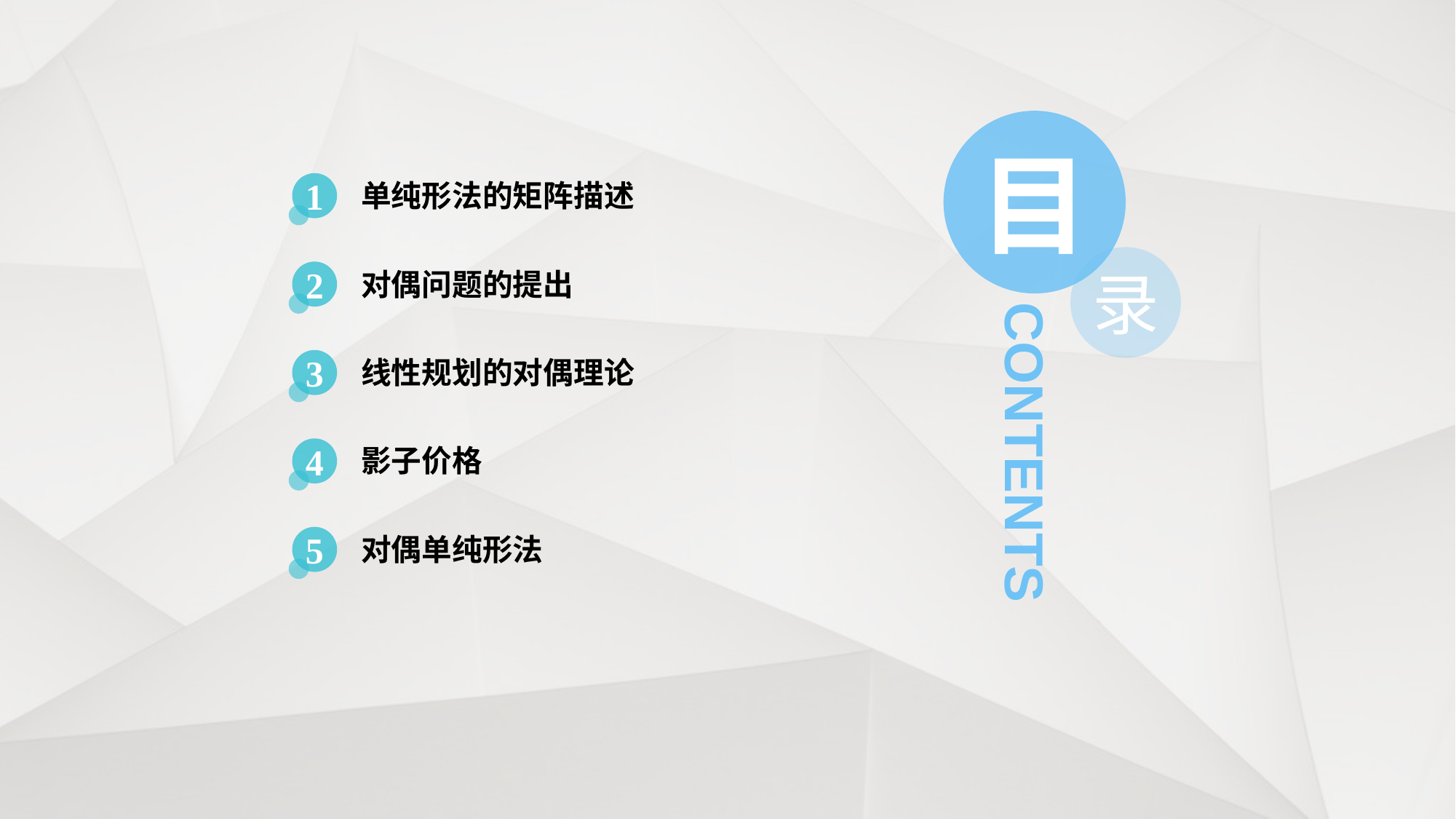

目
单纯形法的矩阵描述
1

录
对偶问题的提出
2

CONTENTS
线性规划的对偶理论
3

影子价格
4

对偶单纯形法
5